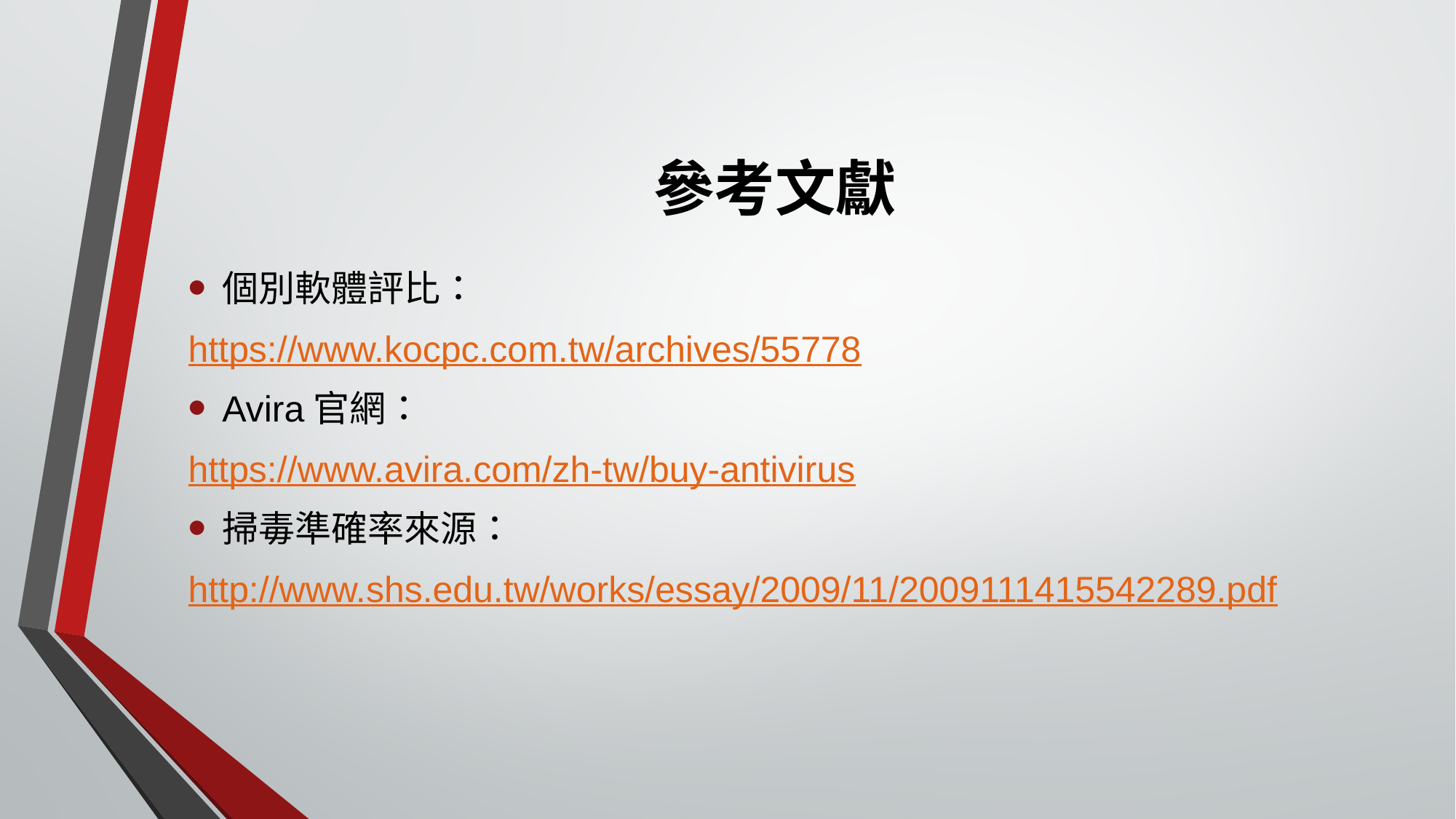

# 參考文獻
個別軟體評比：
https://www.kocpc.com.tw/archives/55778
Avira官網：
https://www.avira.com/zh-tw/buy-antivirus
掃毒準確率來源：
http://www.shs.edu.tw/works/essay/2009/11/2009111415542289.pdf